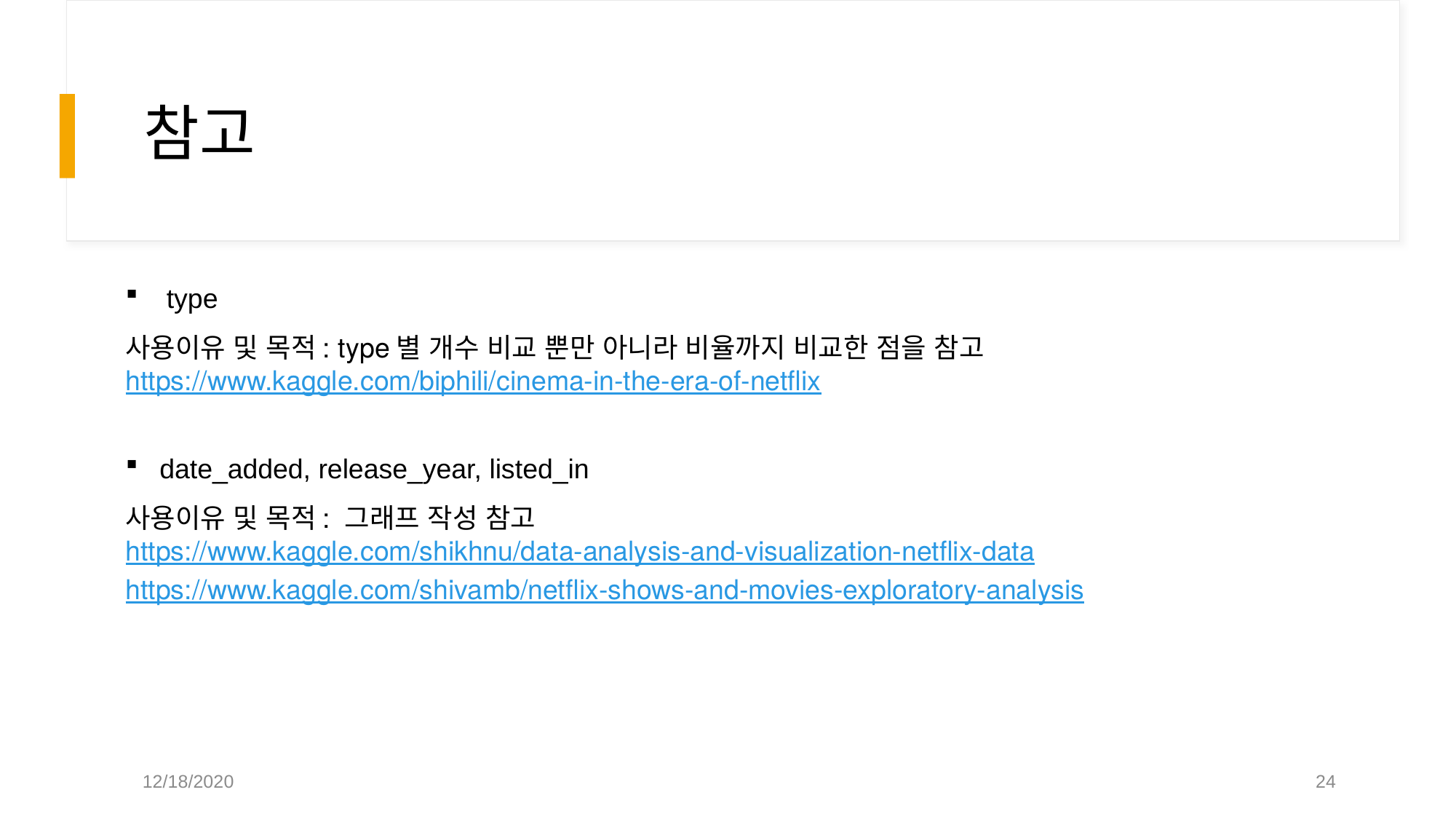

# 참고
type
사용이유 및 목적: type별 개수 비교 뿐만 아니라 비율까지 비교한 점을 참고
https://www.kaggle.com/biphili/cinema-in-the-era-of-netflix

date_added, release_year, listed_in
사용이유 및 목적: 그래프 작성 참고
https://www.kaggle.com/shikhnu/data-analysis-and-visualization-netflix-data
https://www.kaggle.com/shivamb/netflix-shows-and-movies-exploratory-analysis

12/18/2020
24